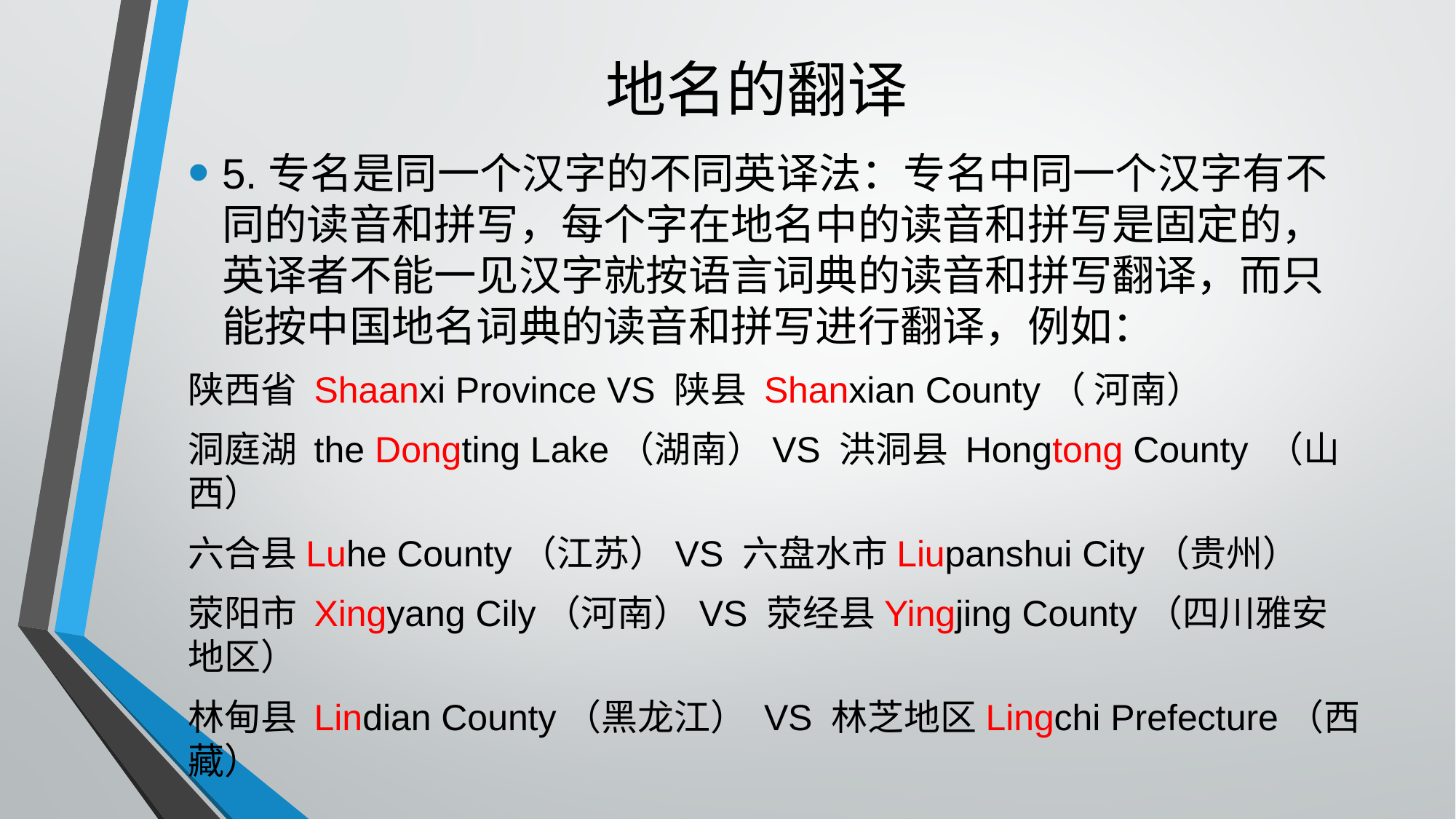

# 地名的翻译
5.专名是同一个汉字的不同英译法：专名中同一个汉字有不同的读音和拼写，每个字在地名中的读音和拼写是固定的，英译者不能一见汉字就按语言词典的读音和拼写翻译，而只能按中国地名词典的读音和拼写进行翻译，例如：
陕西省 Shaanxi Province VS 陕县 Shanxian County（ 河南）
洞庭湖 the Dongting Lake（湖南）VS 洪洞县 Hongtong County （山西）
六合县Luhe County（江苏）VS 六盘水市Liupanshui City（贵州）
荥阳市 Xingyang Cily（河南）VS 荥经县Yingjing County（四川雅安地区）
林甸县 Lindian County（黑龙江） VS 林芝地区Lingchi Prefecture（西藏）